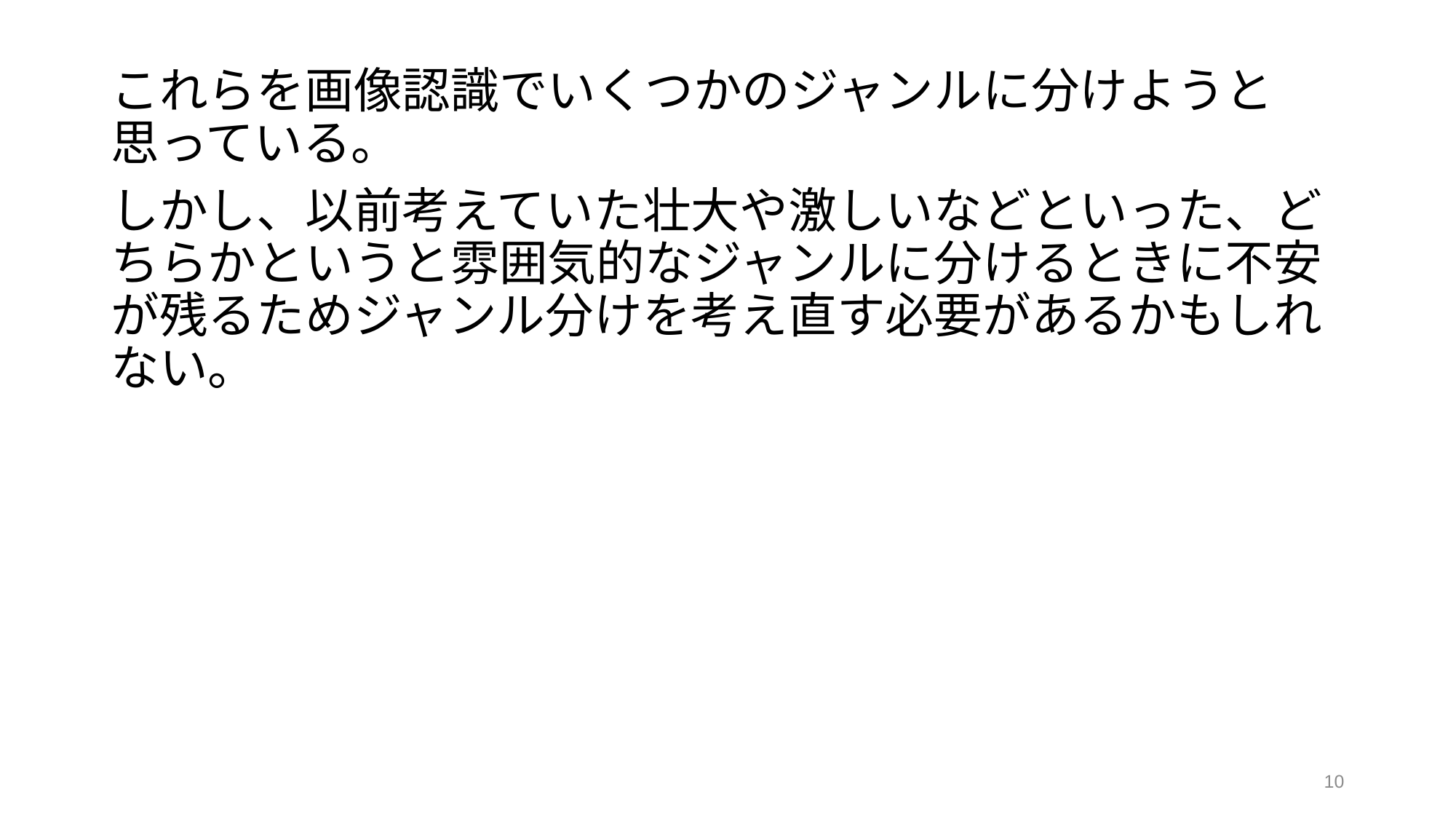

これらを画像認識でいくつかのジャンルに分けようと思っている。
しかし、以前考えていた壮大や激しいなどといった、どちらかというと雰囲気的なジャンルに分けるときに不安が残るためジャンル分けを考え直す必要があるかもしれない。
10